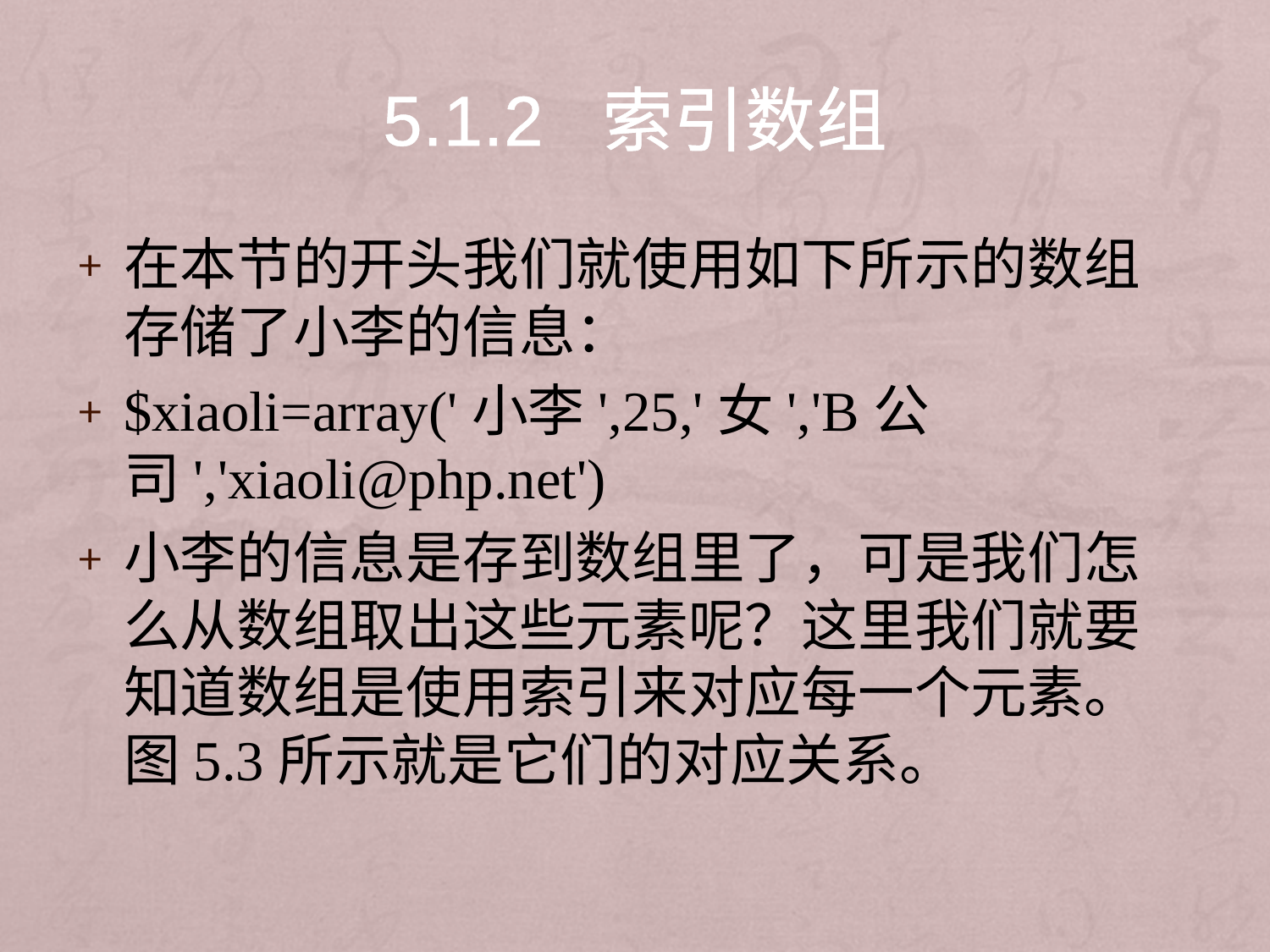

# 5.1.2  索引数组
在本节的开头我们就使用如下所示的数组存储了小李的信息：
$xiaoli=array('小李',25,'女','B公司','xiaoli@php.net')
小李的信息是存到数组里了，可是我们怎么从数组取出这些元素呢？这里我们就要知道数组是使用索引来对应每一个元素。图5.3所示就是它们的对应关系。